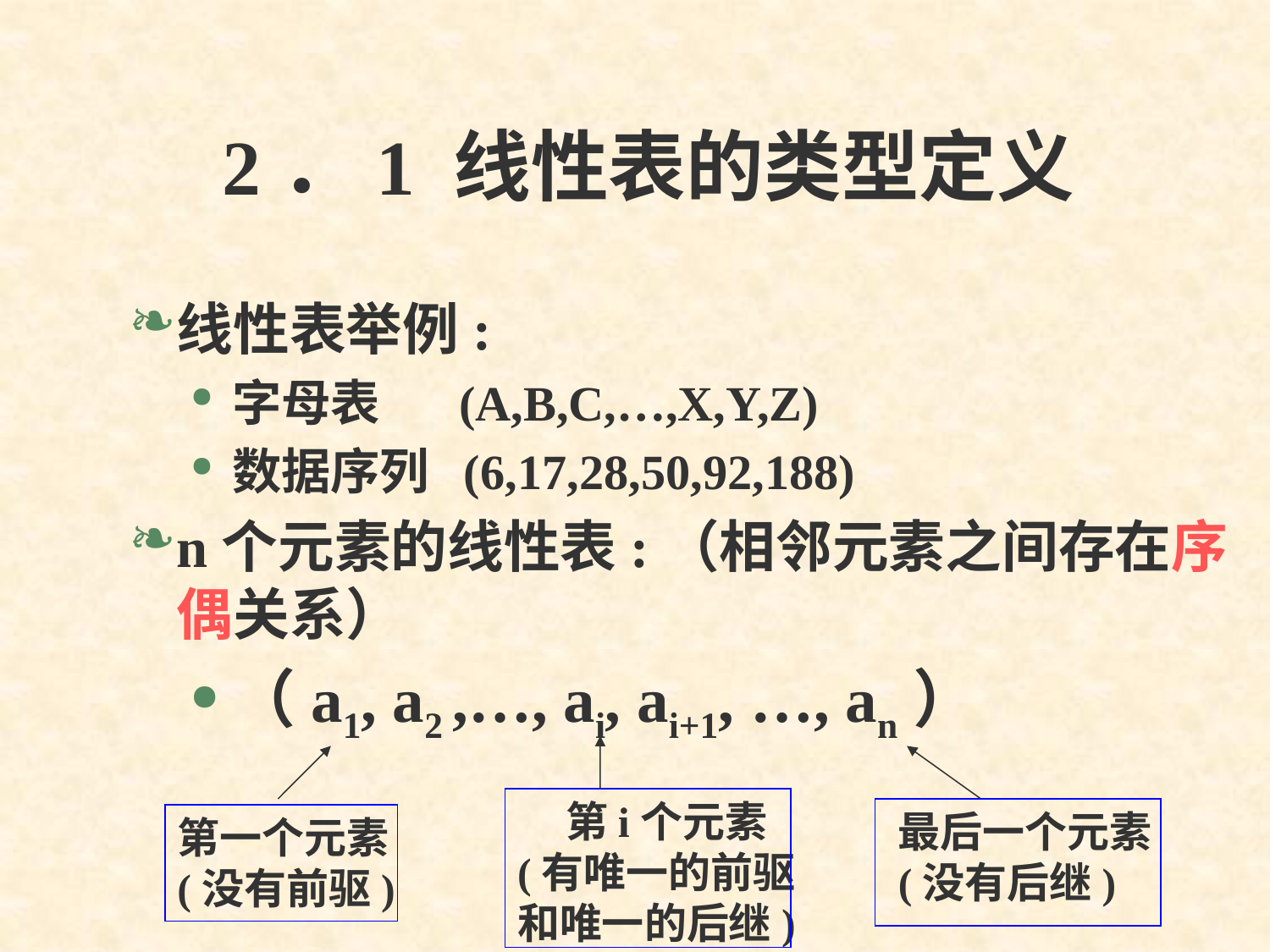

# 2．1 线性表的类型定义
线性表举例:
字母表      (A,B,C,…,X,Y,Z)
数据序列  (6,17,28,50,92,188)
n个元素的线性表:（相邻元素之间存在序偶关系）
（a1, a2 ,…, ai, ai+1, …, an）

    第i个元素
(有唯一的前驱
和唯一的后继)

最后一个元素
(没有后继)
第一个元素
(没有前驱)